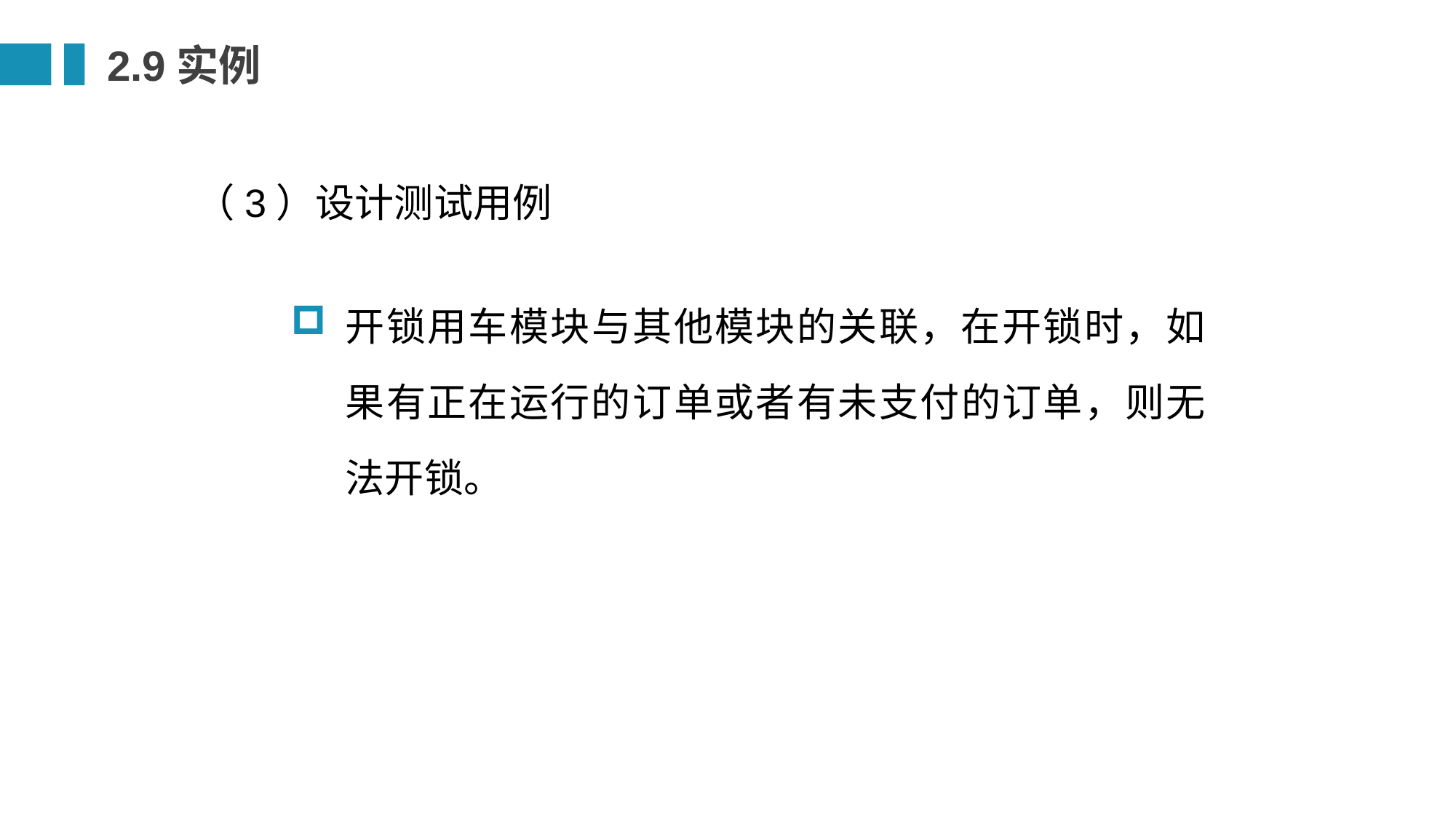

2.9实例

（3）设计测试用例
开锁用车模块与其他模块的关联，在开锁时，如果有正在运行的订单或者有未支付的订单，则无法开锁。
74